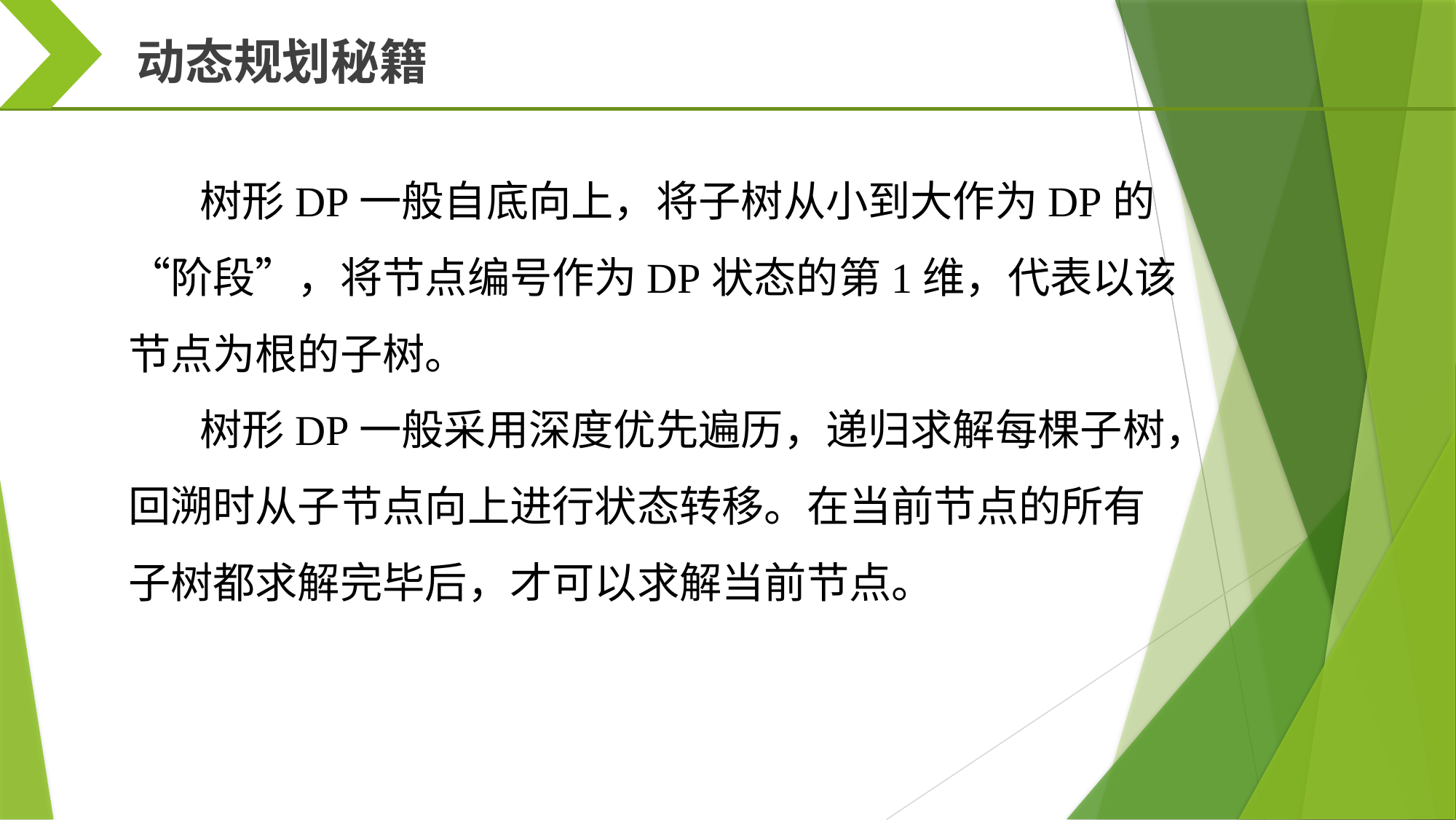

动态规划秘籍
树形DP一般自底向上，将子树从小到大作为DP的“阶段”，将节点编号作为DP状态的第1维，代表以该节点为根的子树。
树形DP一般采用深度优先遍历，递归求解每棵子树，回溯时从子节点向上进行状态转移。在当前节点的所有子树都求解完毕后，才可以求解当前节点。